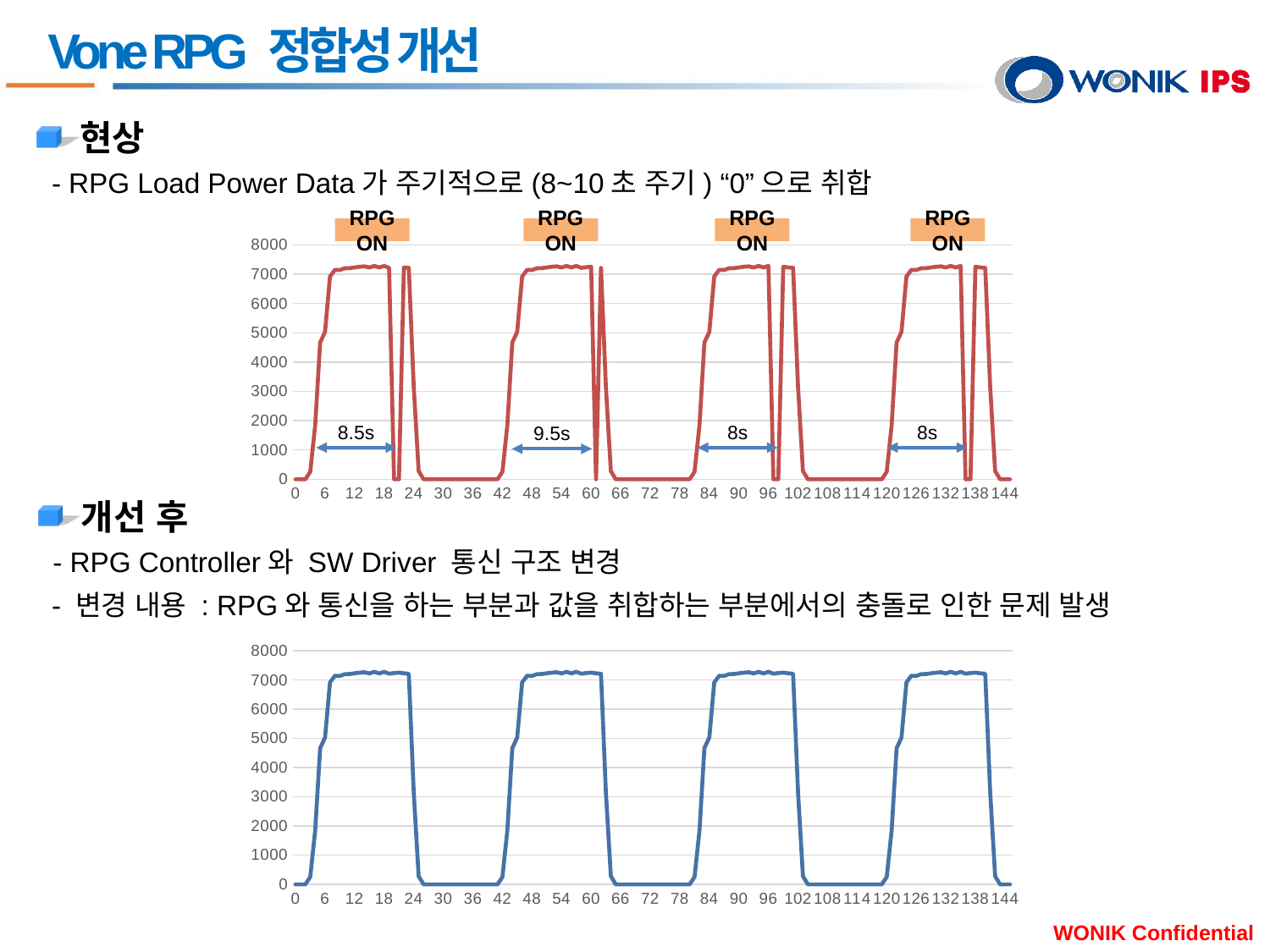

# Vone RPG 정합성 개선
현상
     - RPG Load Power Data가 주기적으로(8~10초 주기) “0”으로 취합
RPG ON
RPG ON
RPG ON
RPG ON

### Chart

| Category |  |
|---|---|
| 0 | 0.0 |
| 1 | 0.0 |
| 2 | 0.0 |
| 3 | 257.0 |
| 4 | 1847.0 |
| 5 | 4667.0 |
| 6 | 5034.0 |
| 7 | 6921.0 |
| 8 | 7148.0 |
| 9 | 7142.0 |
| 10 | 7204.0 |
| 11 | 7206.0 |
| 12 | 7232.0 |
| 13 | 7254.0 |
| 14 | 7268.0 |
| 15 | 7228.0 |
| 16 | 7283.0 |
| 17 | 7228.0 |
| 18 | 7283.0 |
| 19 | 7217.0 |
| 20 | 0.0 |
| 21 | 0.0 |
| 22 | 7232.0 |
| 23 | 7215.0 |
| 24 | 3146.0 |
| 25 | 281.0 |
| 26 | 0.0 |
| 27 | 0.0 |
| 28 | 0.0 |
| 29 | 0.0 |
| 30 | 0.0 |
| 31 | 0.0 |
| 32 | 0.0 |
| 33 | 0.0 |
| 34 | 0.0 |
| 35 | 0.0 |
| 36 | 0.0 |
| 37 | 0.0 |
| 38 | 0.0 |
| 39 | 0.0 |
| 40 | 0.0 |
| 41 | 0.0 |
| 42 | 257.0 |
| 43 | 1847.0 |
| 44 | 4667.0 |
| 45 | 5034.0 |
| 46 | 6921.0 |
| 47 | 7148.0 |
| 48 | 7142.0 |
| 49 | 7204.0 |
| 50 | 7206.0 |
| 51 | 7232.0 |
| 52 | 7254.0 |
| 53 | 7268.0 |
| 54 | 7228.0 |
| 55 | 7283.0 |
| 56 | 7228.0 |
| 57 | 7283.0 |
| 58 | 7217.0 |
| 59 | 7241.0 |
| 60 | 7254.0 |
| 61 | 0.0 |
| 62 | 7215.0 |
| 63 | 3146.0 |
| 64 | 281.0 |
| 65 | 0.0 |
| 66 | 0.0 |
| 67 | 0.0 |
| 68 | 0.0 |
| 69 | 0.0 |
| 70 | 0.0 |
| 71 | 0.0 |
| 72 | 0.0 |
| 73 | 0.0 |
| 74 | 0.0 |
| 75 | 0.0 |
| 76 | 0.0 |
| 77 | 0.0 |
| 78 | 0.0 |
| 79 | 0.0 |
| 80 | 0.0 |
| 81 | 257.0 |
| 82 | 1847.0 |
| 83 | 4667.0 |
| 84 | 5034.0 |
| 85 | 6921.0 |
| 86 | 7148.0 |
| 87 | 7142.0 |
| 88 | 7204.0 |
| 89 | 7206.0 |
| 90 | 7232.0 |
| 91 | 7254.0 |
| 92 | 7268.0 |
| 93 | 7228.0 |
| 94 | 7283.0 |
| 95 | 7228.0 |
| 96 | 7283.0 |
| 97 | 0.0 |
| 98 | 0.0 |
| 99 | 7254.0 |
| 100 | 7232.0 |
| 101 | 7215.0 |
| 102 | 3146.0 |
| 103 | 281.0 |
| 104 | 0.0 |
| 105 | 0.0 |
| 106 | 0.0 |
| 107 | 0.0 |
| 108 | 0.0 |
| 109 | 0.0 |
| 110 | 0.0 |
| 111 | 0.0 |
| 112 | 0.0 |
| 113 | 0.0 |
| 114 | 0.0 |
| 115 | 0.0 |
| 116 | 0.0 |
| 117 | 0.0 |
| 118 | 0.0 |
| 119 | 0.0 |
| 120 | 257.0 |
| 121 | 1847.0 |
| 122 | 4667.0 |
| 123 | 5034.0 |
| 124 | 6921.0 |
| 125 | 7148.0 |
| 126 | 7142.0 |
| 127 | 7204.0 |
| 128 | 7206.0 |
| 129 | 7232.0 |
| 130 | 7254.0 |
| 131 | 7268.0 |
| 132 | 7228.0 |
| 133 | 7283.0 |
| 134 | 7228.0 |
| 135 | 7283.0 |
| 136 | 0.0 |
| 137 | 0.0 |
| 138 | 7254.0 |
| 139 | 7232.0 |
| 140 | 7215.0 |
| 141 | 3146.0 |
| 142 | 281.0 |
| 143 | 0.0 |
| 144 | 0.0 |
| 145 | 0.0 |
8.5s
8s
8s
9.5s
개선 후
     - RPG Controller와 SW Driver 통신 구조 변경
     - 변경 내용 : RPG와 통신을 하는 부분과 값을 취합하는 부분에서의 충돌로 인한 문제 발생

### Chart

| Category |  |
|---|---|
| 0 | 0.0 |
| 1 | 0.0 |
| 2 | 0.0 |
| 3 | 257.0 |
| 4 | 1847.0 |
| 5 | 4667.0 |
| 6 | 5034.0 |
| 7 | 6921.0 |
| 8 | 7148.0 |
| 9 | 7142.0 |
| 10 | 7204.0 |
| 11 | 7206.0 |
| 12 | 7232.0 |
| 13 | 7254.0 |
| 14 | 7268.0 |
| 15 | 7228.0 |
| 16 | 7283.0 |
| 17 | 7228.0 |
| 18 | 7283.0 |
| 19 | 7217.0 |
| 20 | 7241.0 |
| 21 | 7254.0 |
| 22 | 7232.0 |
| 23 | 7215.0 |
| 24 | 3146.0 |
| 25 | 281.0 |
| 26 | 0.0 |
| 27 | 0.0 |
| 28 | 0.0 |
| 29 | 0.0 |
| 30 | 0.0 |
| 31 | 0.0 |
| 32 | 0.0 |
| 33 | 0.0 |
| 34 | 0.0 |
| 35 | 0.0 |
| 36 | 0.0 |
| 37 | 0.0 |
| 38 | 0.0 |
| 39 | 0.0 |
| 40 | 0.0 |
| 41 | 0.0 |
| 42 | 257.0 |
| 43 | 1847.0 |
| 44 | 4667.0 |
| 45 | 5034.0 |
| 46 | 6921.0 |
| 47 | 7148.0 |
| 48 | 7142.0 |
| 49 | 7204.0 |
| 50 | 7206.0 |
| 51 | 7232.0 |
| 52 | 7254.0 |
| 53 | 7268.0 |
| 54 | 7228.0 |
| 55 | 7283.0 |
| 56 | 7228.0 |
| 57 | 7283.0 |
| 58 | 7217.0 |
| 59 | 7241.0 |
| 60 | 7254.0 |
| 61 | 7232.0 |
| 62 | 7215.0 |
| 63 | 3146.0 |
| 64 | 281.0 |
| 65 | 0.0 |
| 66 | 0.0 |
| 67 | 0.0 |
| 68 | 0.0 |
| 69 | 0.0 |
| 70 | 0.0 |
| 71 | 0.0 |
| 72 | 0.0 |
| 73 | 0.0 |
| 74 | 0.0 |
| 75 | 0.0 |
| 76 | 0.0 |
| 77 | 0.0 |
| 78 | 0.0 |
| 79 | 0.0 |
| 80 | 0.0 |
| 81 | 257.0 |
| 82 | 1847.0 |
| 83 | 4667.0 |
| 84 | 5034.0 |
| 85 | 6921.0 |
| 86 | 7148.0 |
| 87 | 7142.0 |
| 88 | 7204.0 |
| 89 | 7206.0 |
| 90 | 7232.0 |
| 91 | 7254.0 |
| 92 | 7268.0 |
| 93 | 7228.0 |
| 94 | 7283.0 |
| 95 | 7228.0 |
| 96 | 7283.0 |
| 97 | 7217.0 |
| 98 | 7241.0 |
| 99 | 7254.0 |
| 100 | 7232.0 |
| 101 | 7215.0 |
| 102 | 3146.0 |
| 103 | 281.0 |
| 104 | 0.0 |
| 105 | 0.0 |
| 106 | 0.0 |
| 107 | 0.0 |
| 108 | 0.0 |
| 109 | 0.0 |
| 110 | 0.0 |
| 111 | 0.0 |
| 112 | 0.0 |
| 113 | 0.0 |
| 114 | 0.0 |
| 115 | 0.0 |
| 116 | 0.0 |
| 117 | 0.0 |
| 118 | 0.0 |
| 119 | 0.0 |
| 120 | 257.0 |
| 121 | 1847.0 |
| 122 | 4667.0 |
| 123 | 5034.0 |
| 124 | 6921.0 |
| 125 | 7148.0 |
| 126 | 7142.0 |
| 127 | 7204.0 |
| 128 | 7206.0 |
| 129 | 7232.0 |
| 130 | 7254.0 |
| 131 | 7268.0 |
| 132 | 7228.0 |
| 133 | 7283.0 |
| 134 | 7228.0 |
| 135 | 7283.0 |
| 136 | 7217.0 |
| 137 | 7241.0 |
| 138 | 7254.0 |
| 139 | 7232.0 |
| 140 | 7215.0 |
| 141 | 3146.0 |
| 142 | 281.0 |
| 143 | 0.0 |
| 144 | 0.0 |
| 145 | 0.0 |
WONIK Confidential